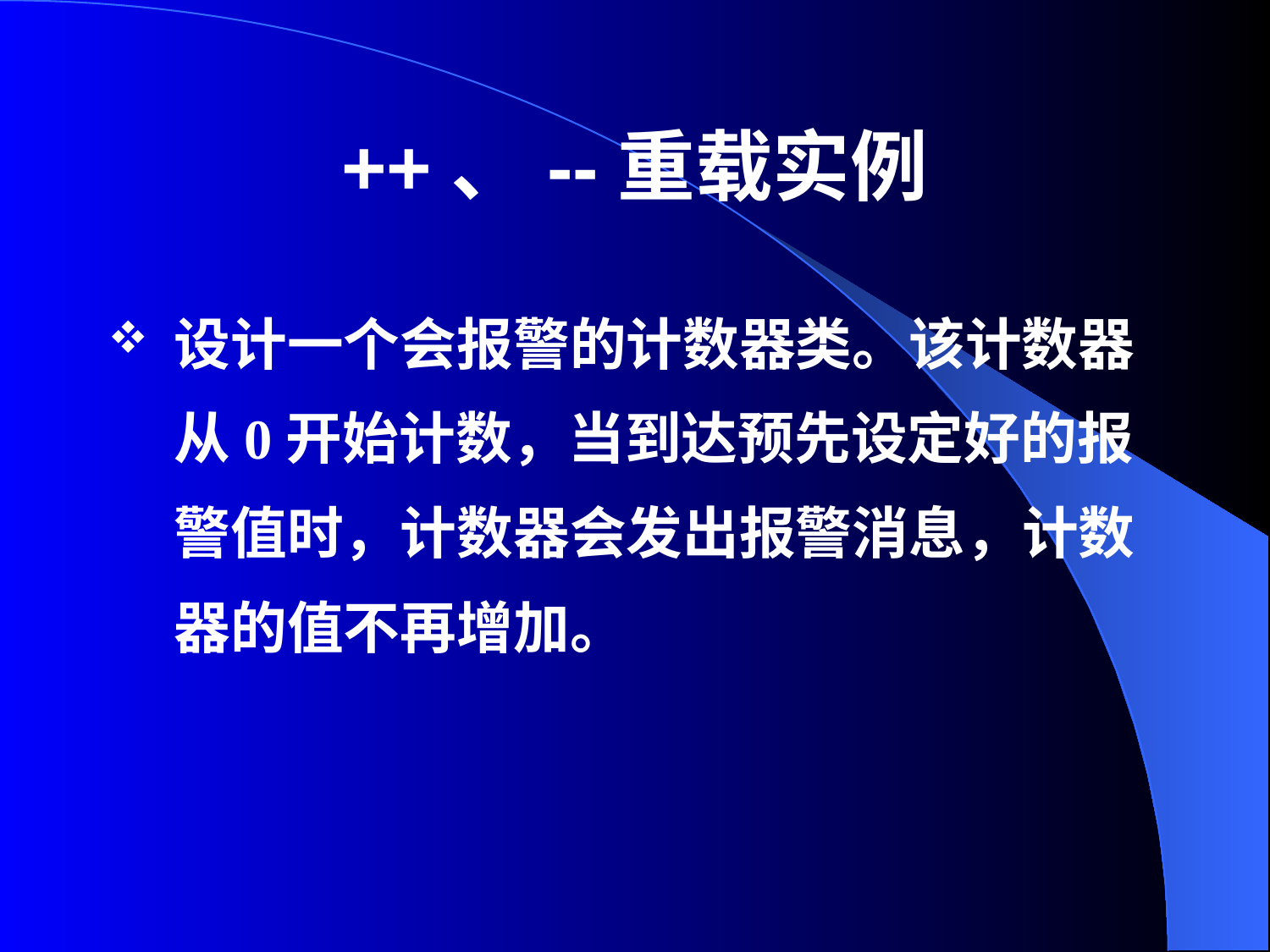

# ++、--重载实例
设计一个会报警的计数器类。该计数器从0开始计数，当到达预先设定好的报警值时，计数器会发出报警消息，计数器的值不再增加。